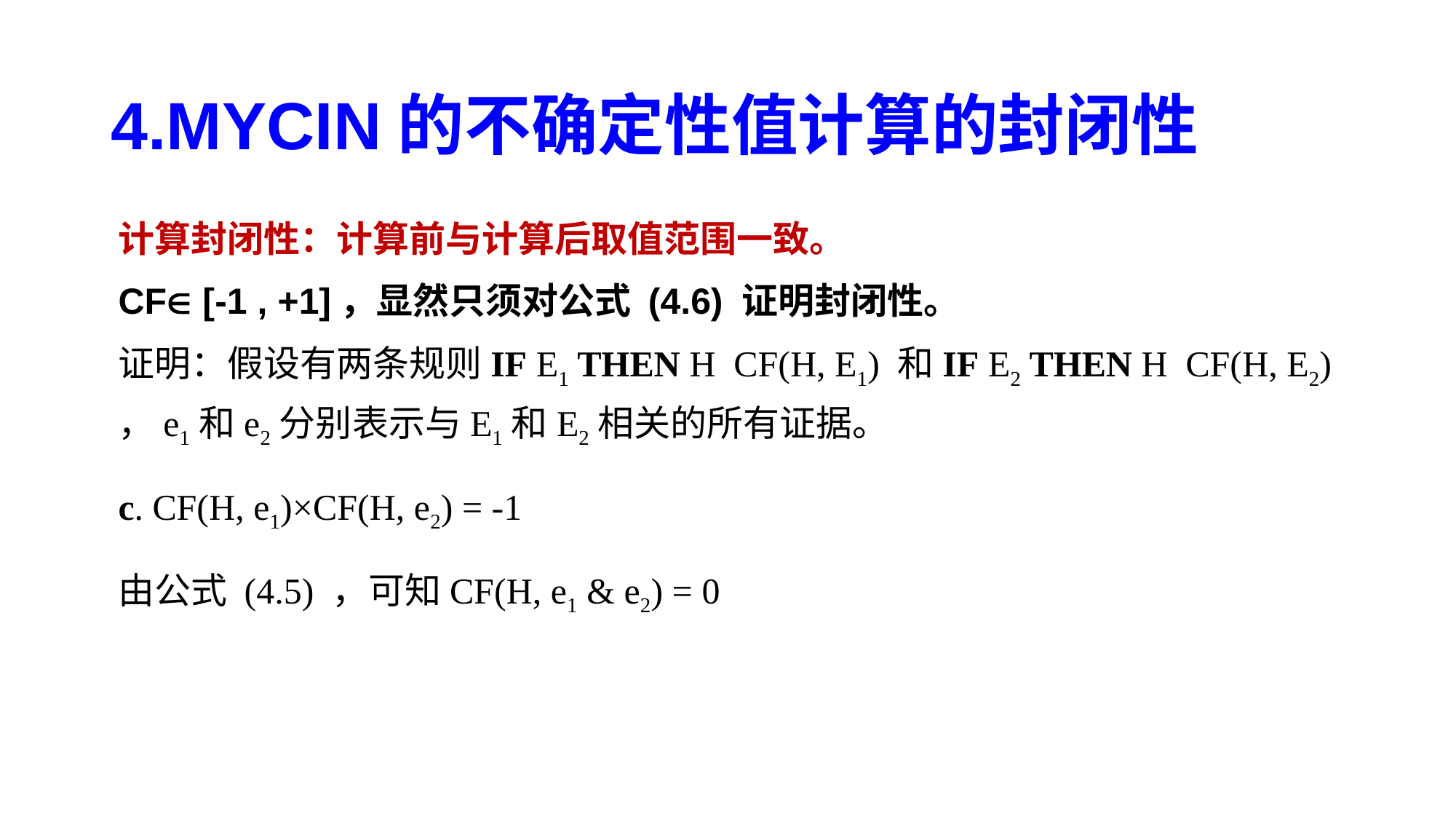

# 4.MYCIN的不确定性值计算的封闭性

计算封闭性：计算前与计算后取值范围一致。
CF∈ [-1 , +1]，显然只须对公式 (4.6) 证明封闭性。
证明：假设有两条规则IF E1 THEN H  CF(H, E1) 和IF E2 THEN H  CF(H, E2) ，e1和e2分别表示与E1和E2相关的所有证据。
c. CF(H, e1)×CF(H, e2) = -1
由公式 (4.5) ，可知CF(H, e1 & e2) = 0